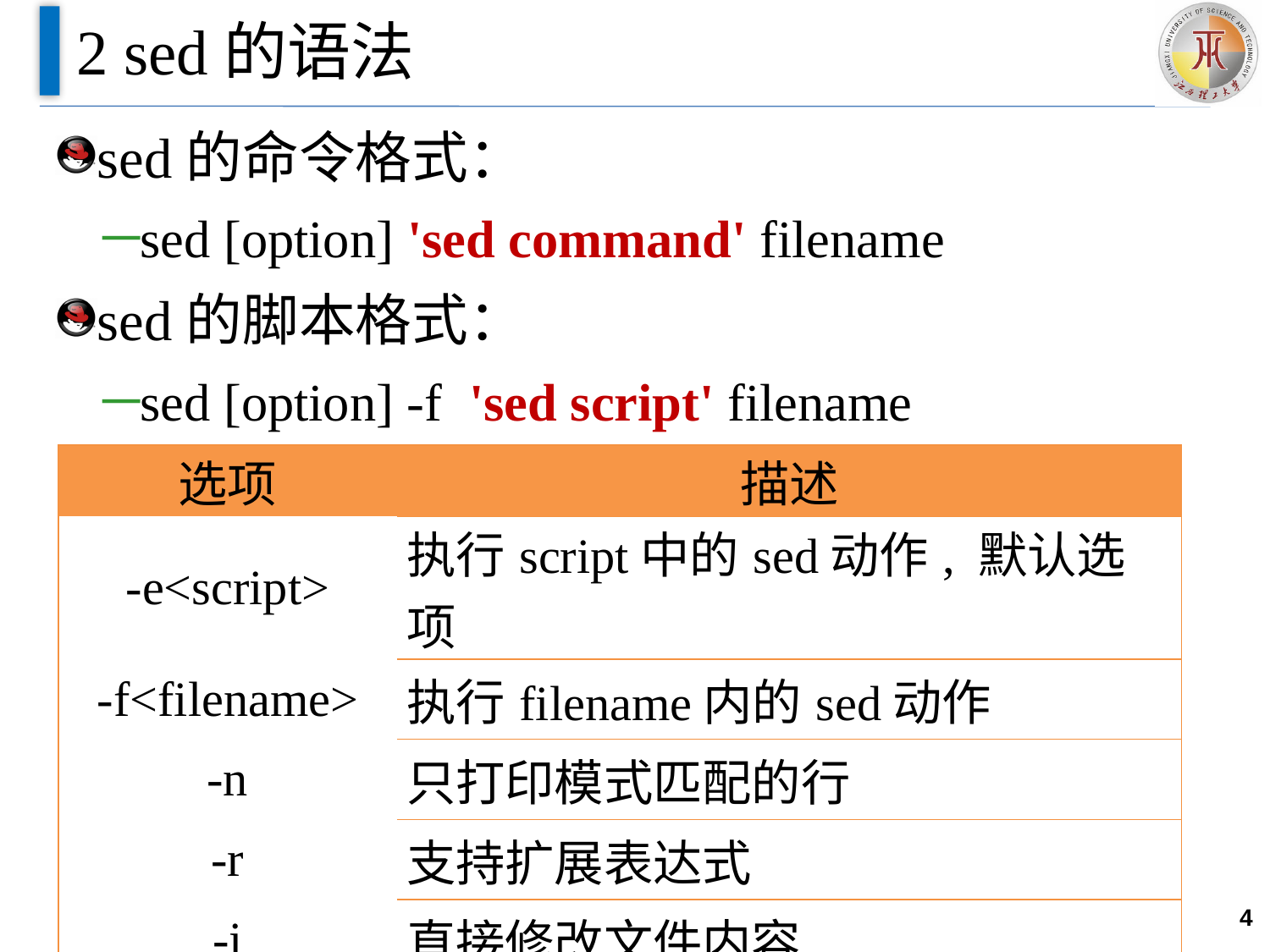

# 2 sed的语法
sed的命令格式：
sed [option] 'sed command' filename
sed的脚本格式：
sed [option] -f  'sed script' filename

| 选项 | 描述 |
| --- | --- |
| -e<script> | 执行script中的sed动作, 默认选项 |
| -f<filename> | 执行filename内的sed动作 |
| -n | 只打印模式匹配的行 |
| -r | 支持扩展表达式 |
| -i | 直接修改文件内容 |
4